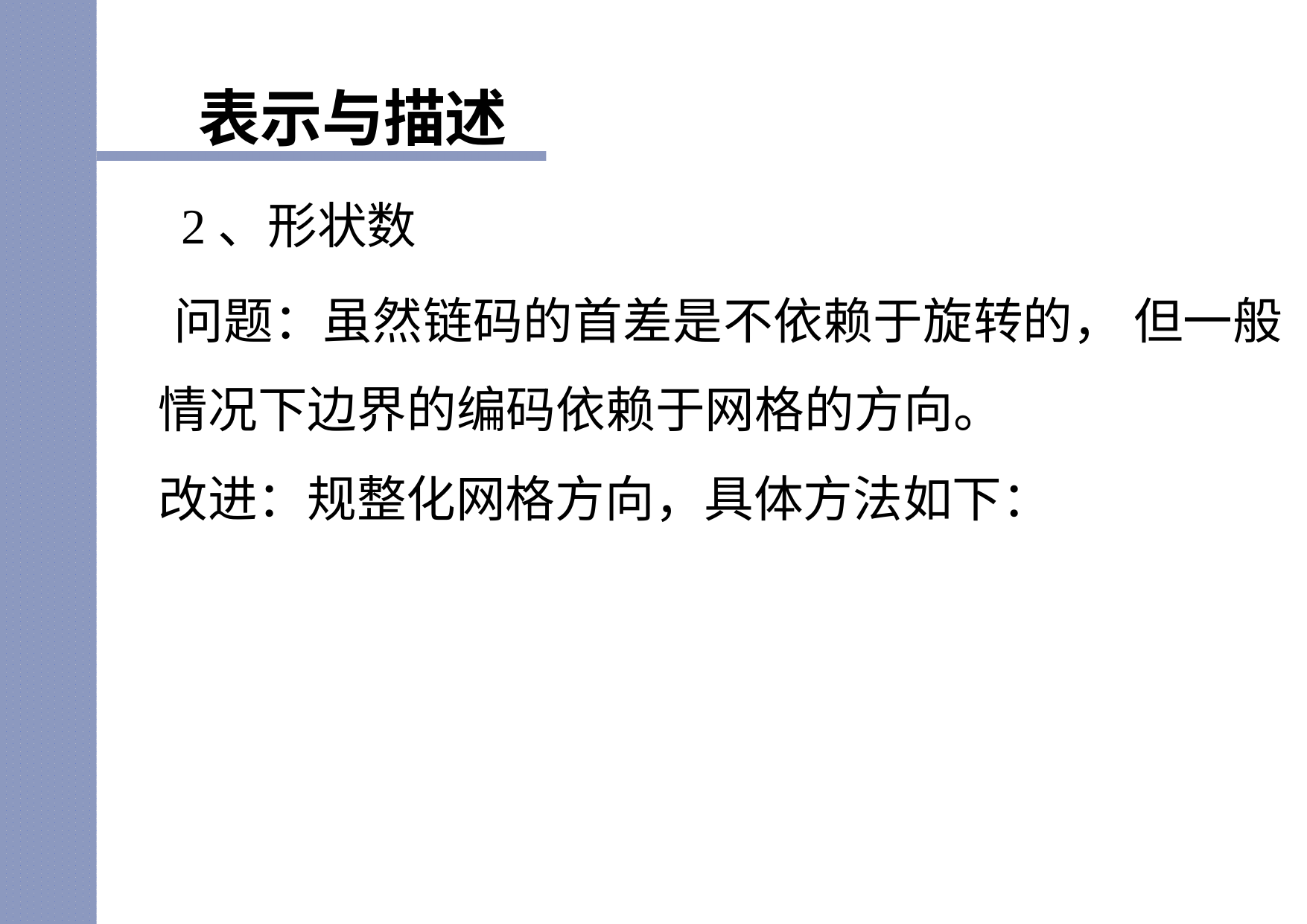

# 表示与描述
2、形状数
 问题：虽然链码的首差是不依赖于旋转的， 但一般情况下边界的编码依赖于网格的方向。
改进：规整化网格方向，具体方法如下：